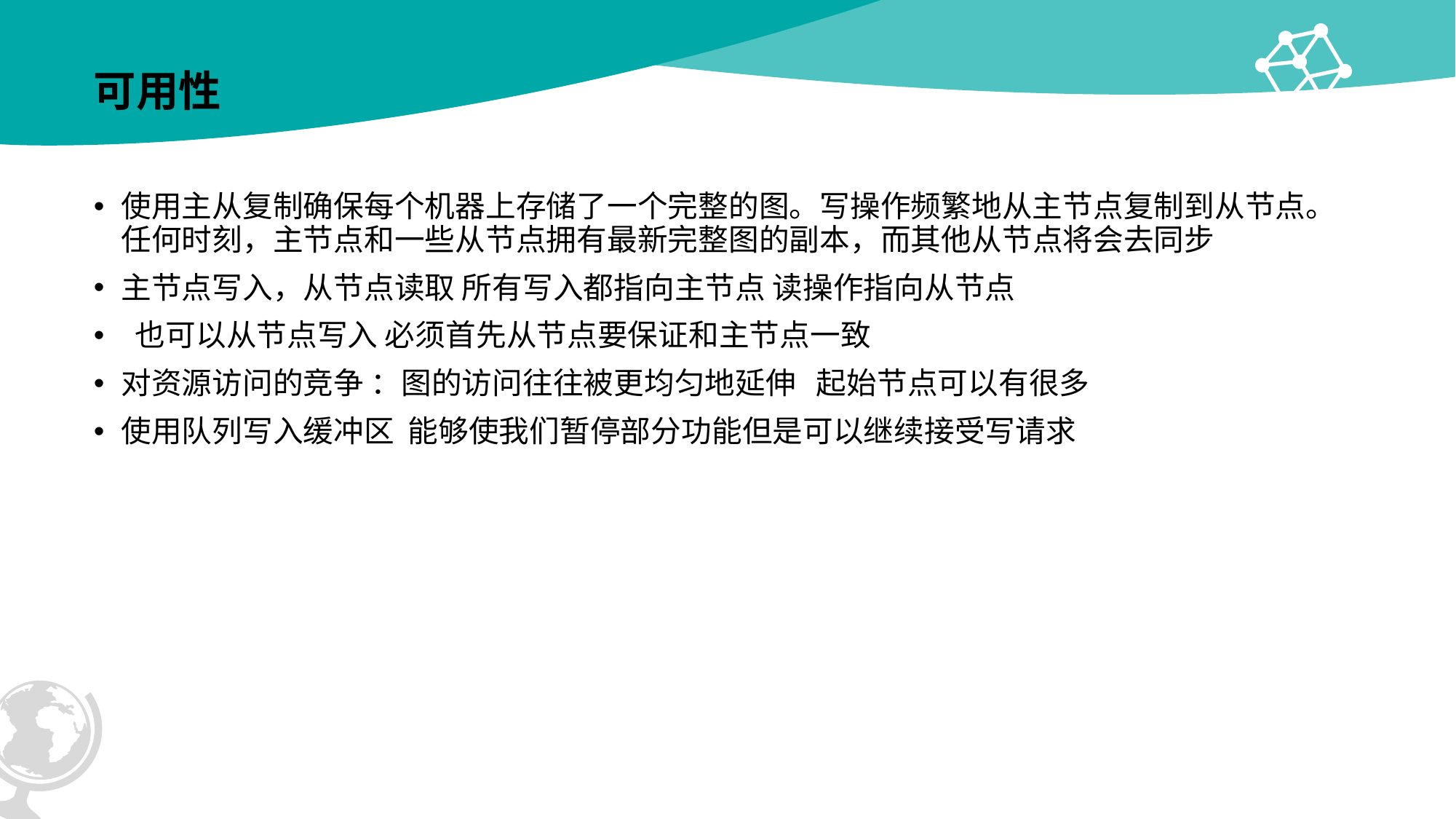

# 可用性

使用主从复制确保每个机器上存储了一个完整的图。写操作频繁地从主节点复制到从节点。任何时刻，主节点和一些从节点拥有最新完整图的副本，而其他从节点将会去同步
主节点写入，从节点读取 所有写入都指向主节点 读操作指向从节点
 也可以从节点写入 必须首先从节点要保证和主节点一致
对资源访问的竞争 ：图的访问往往被更均匀地延伸   起始节点可以有很多
使用队列写入缓冲区  能够使我们暂停部分功能但是可以继续接受写请求